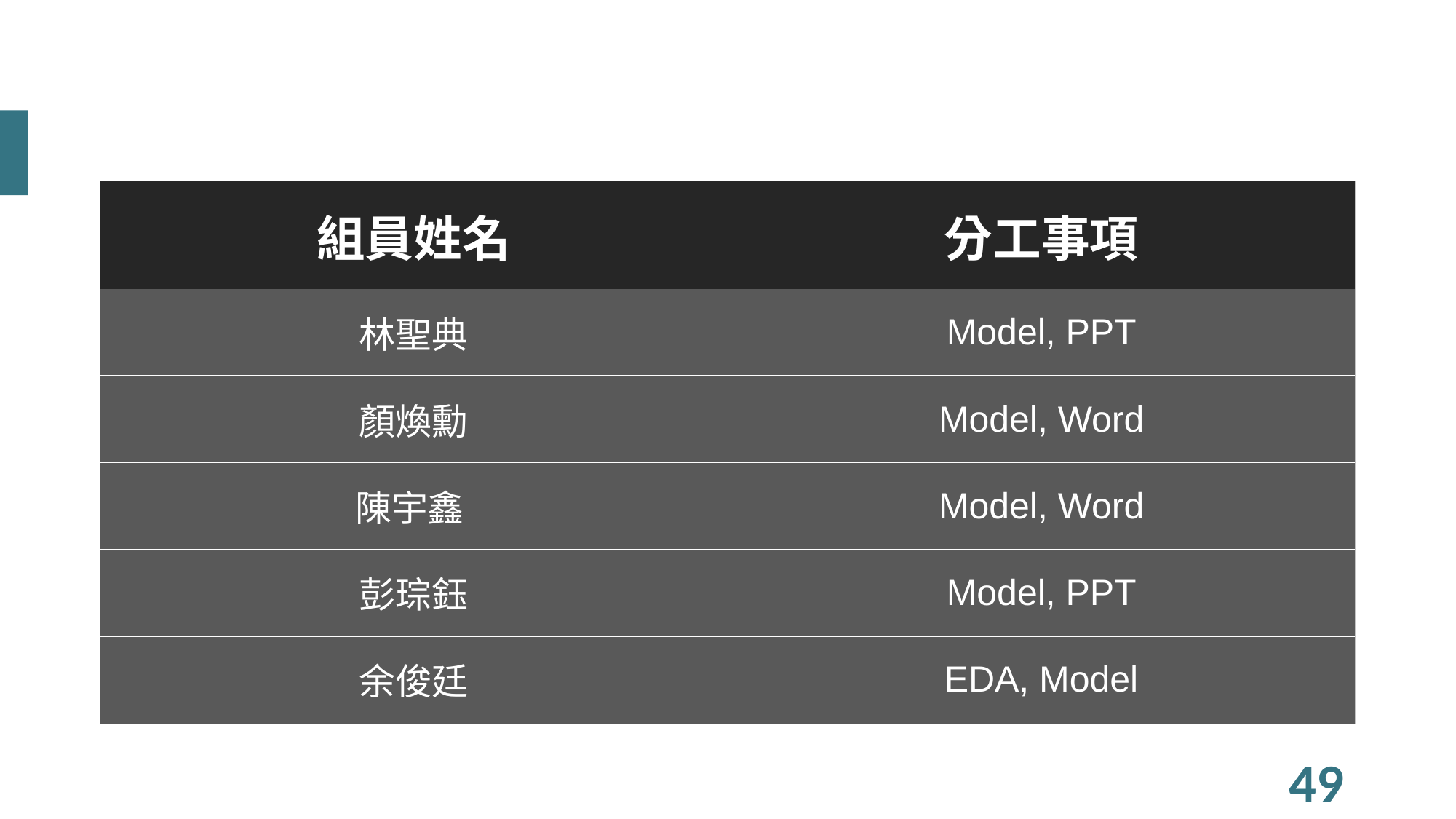

# 分工表

| 組員姓名 | 分工事項 |
| --- | --- |
| 林聖典 | Model, PPT |
| 顏煥勳 | Model, Word |
| 陳宇鑫 | Model, Word |
| 彭琮鈺 | Model, PPT |
| 余俊廷 | EDA, Model |
49